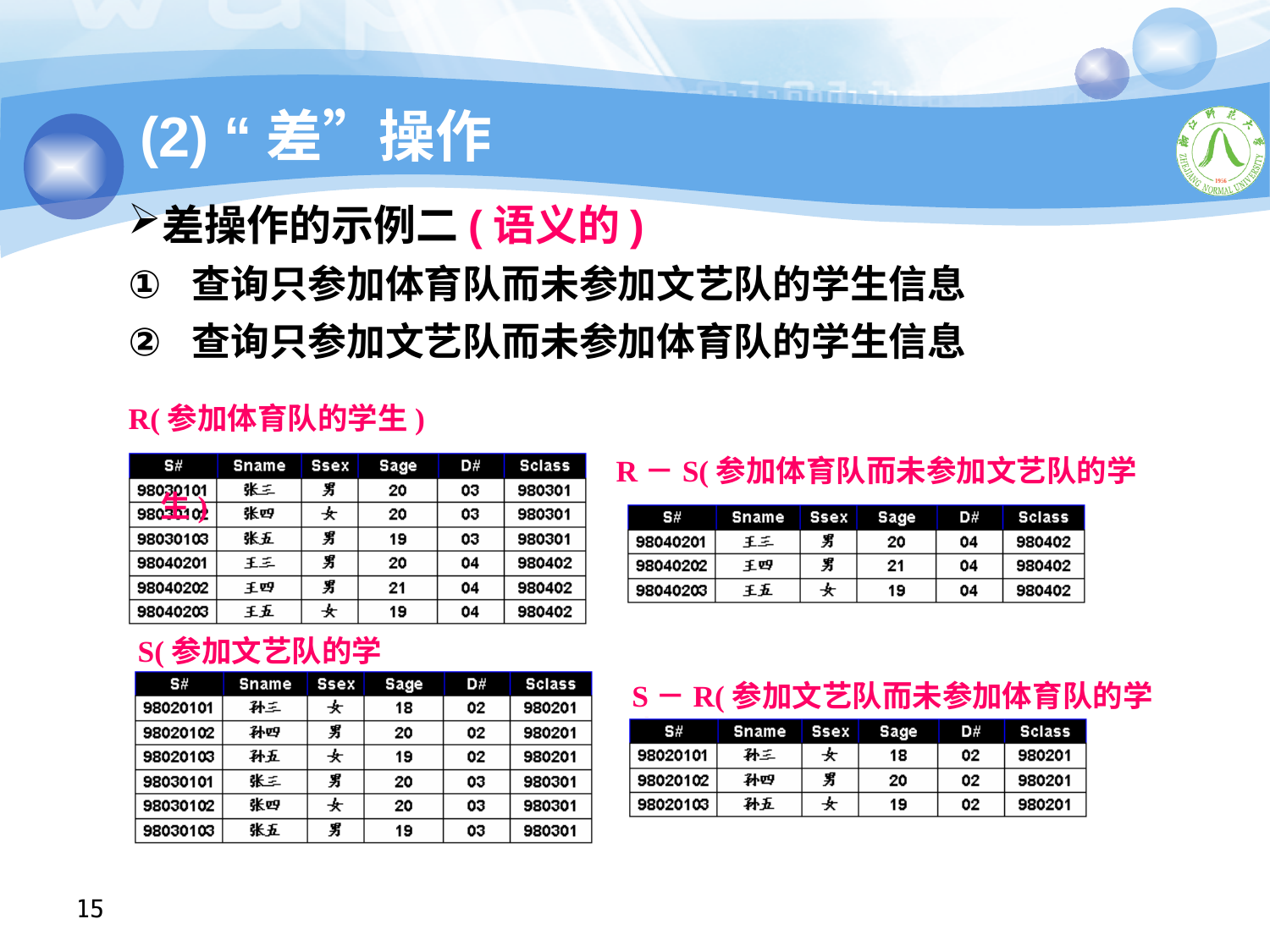

# (2) “差”操作
差操作的示例二(语义的)
查询只参加体育队而未参加文艺队的学生信息
查询只参加文艺队而未参加体育队的学生信息

R(参加体育队的学生)
                                                                R－S(参加体育队而未参加文艺队的学生)

S(参加文艺队的学生)

S－R(参加文艺队而未参加体育队的学生)

15